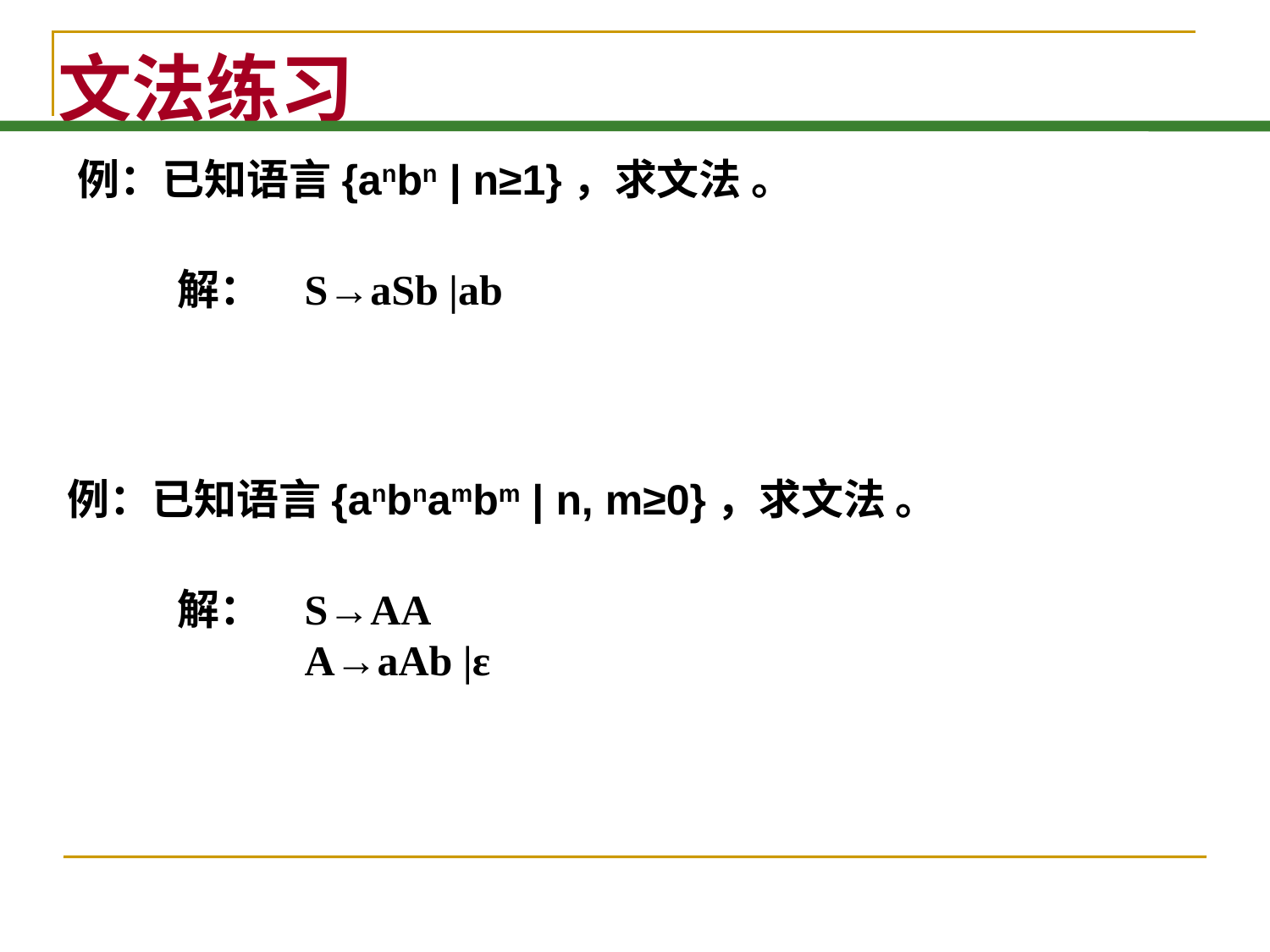

# 文法练习

例：已知语言{anbn | n≥1}，求文法 。
解：	S→aSb |ab

例：已知语言{anbnambm | n, m≥0}，求文法 。
解：	S→AA
            A→aAb |ε
44